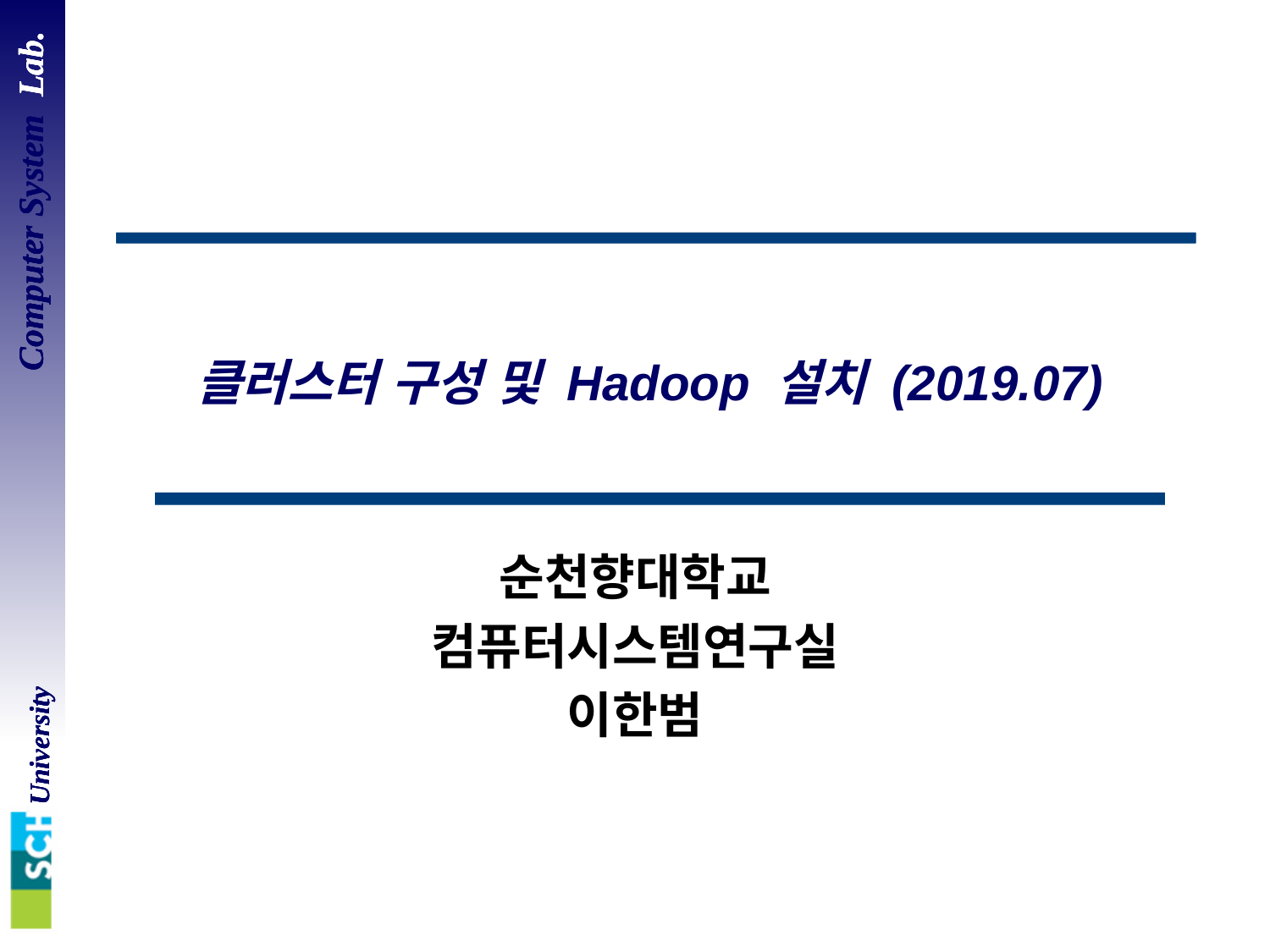

# 클러스터 구성 및 Hadoop 설치 (2019.07)
순천향대학교
컴퓨터시스템연구실
이한범